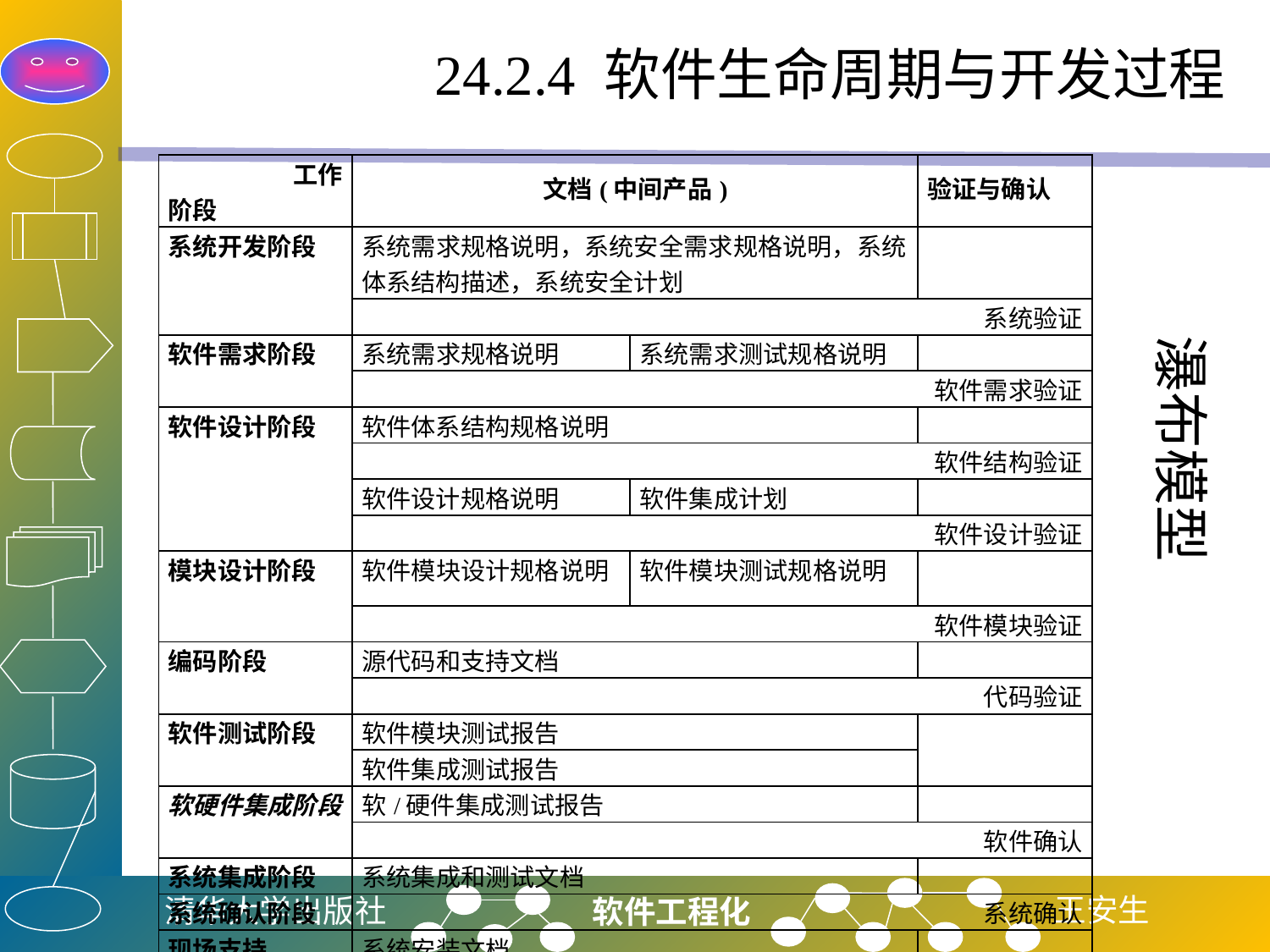

# 24.2.4 软件生命周期与开发过程
| 工作 阶段 | 文档(中间产品) |  | 验证与确认 |
| --- | --- | --- | --- |
| 系统开发阶段 | 系统需求规格说明，系统安全需求规格说明，系统体系结构描述，系统安全计划 |  |  |
|  | 系统验证 |  |  |
| 软件需求阶段 | 系统需求规格说明 | 系统需求测试规格说明 |  |
|  | 软件需求验证 |  |  |
| 软件设计阶段 | 软件体系结构规格说明 |  |  |
|  | 软件结构验证 |  |  |
|  | 软件设计规格说明 | 软件集成计划 |  |
|  | 软件设计验证 |  |  |
| 模块设计阶段 | 软件模块设计规格说明 | 软件模块测试规格说明 |  |
|  | 软件模块验证 |  |  |
| 编码阶段 | 源代码和支持文档 |  |  |
|  | 代码验证 |  |  |
| 软件测试阶段 | 软件模块测试报告 |  |  |
|  | 软件集成测试报告 |  |  |
| 软硬件集成阶段 | 软/硬件集成测试报告 |  |  |
|  | 软件确认 |  |  |
| 系统集成阶段 | 系统集成和测试文档 |  |  |
| 系统确认阶段 | 系统确认 |  |  |
| 现场支持 | 系统安装文档 |  |  |
|  | 系统维护文档 |  |  |
瀑布模型